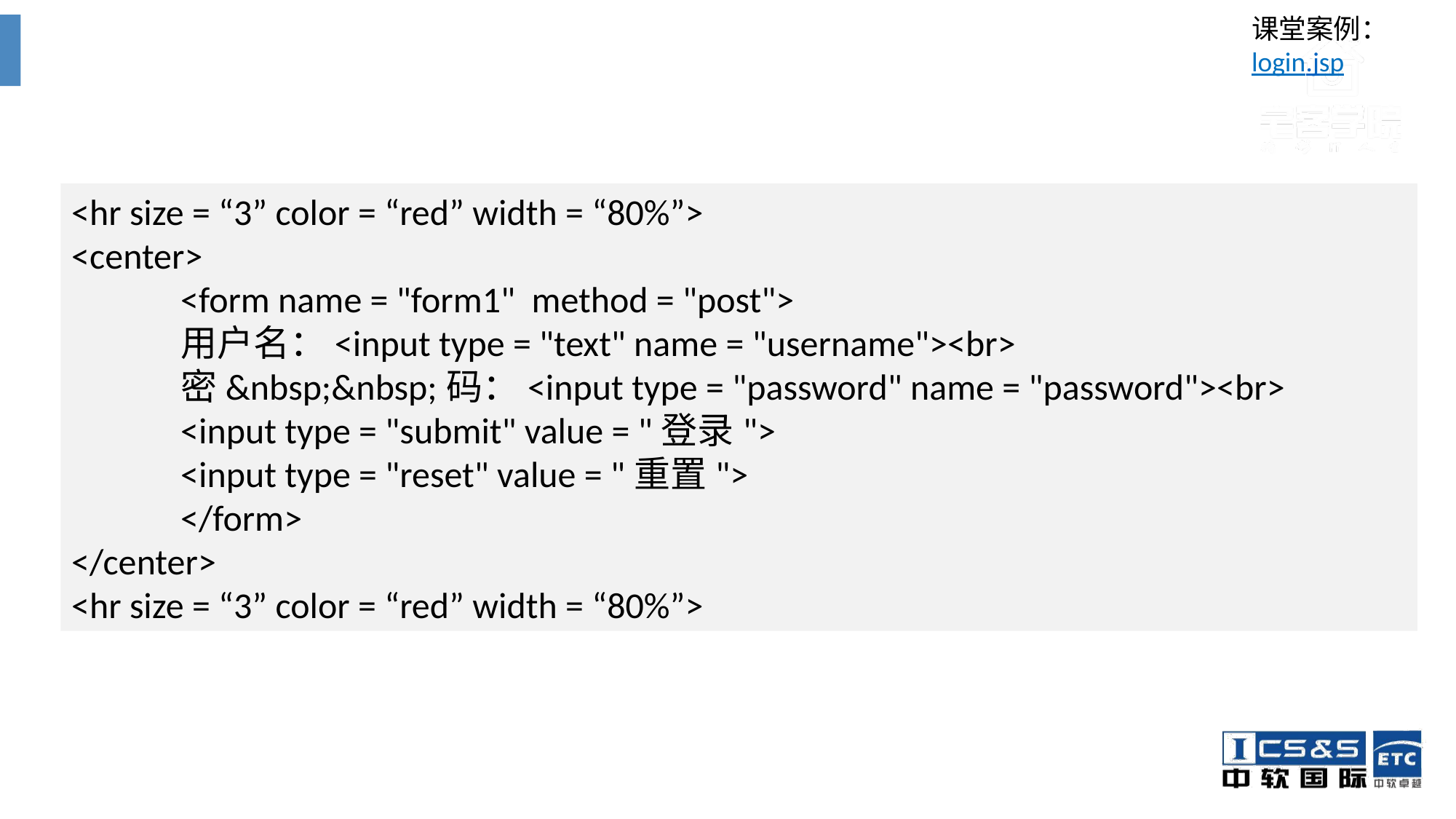

课堂案例：
login.jsp
<hr size = “3” color = “red” width = “80%”>
<center>
	<form name = "form1"  method = "post">
	用户名：<input type = "text" name = "username"><br>
	密&nbsp;&nbsp;码：<input type = "password" name = "password"><br>
	<input type = "submit" value = "登录">
	<input type = "reset" value = "重置">
 	</form>
</center>
<hr size = “3” color = “red” width = “80%”>